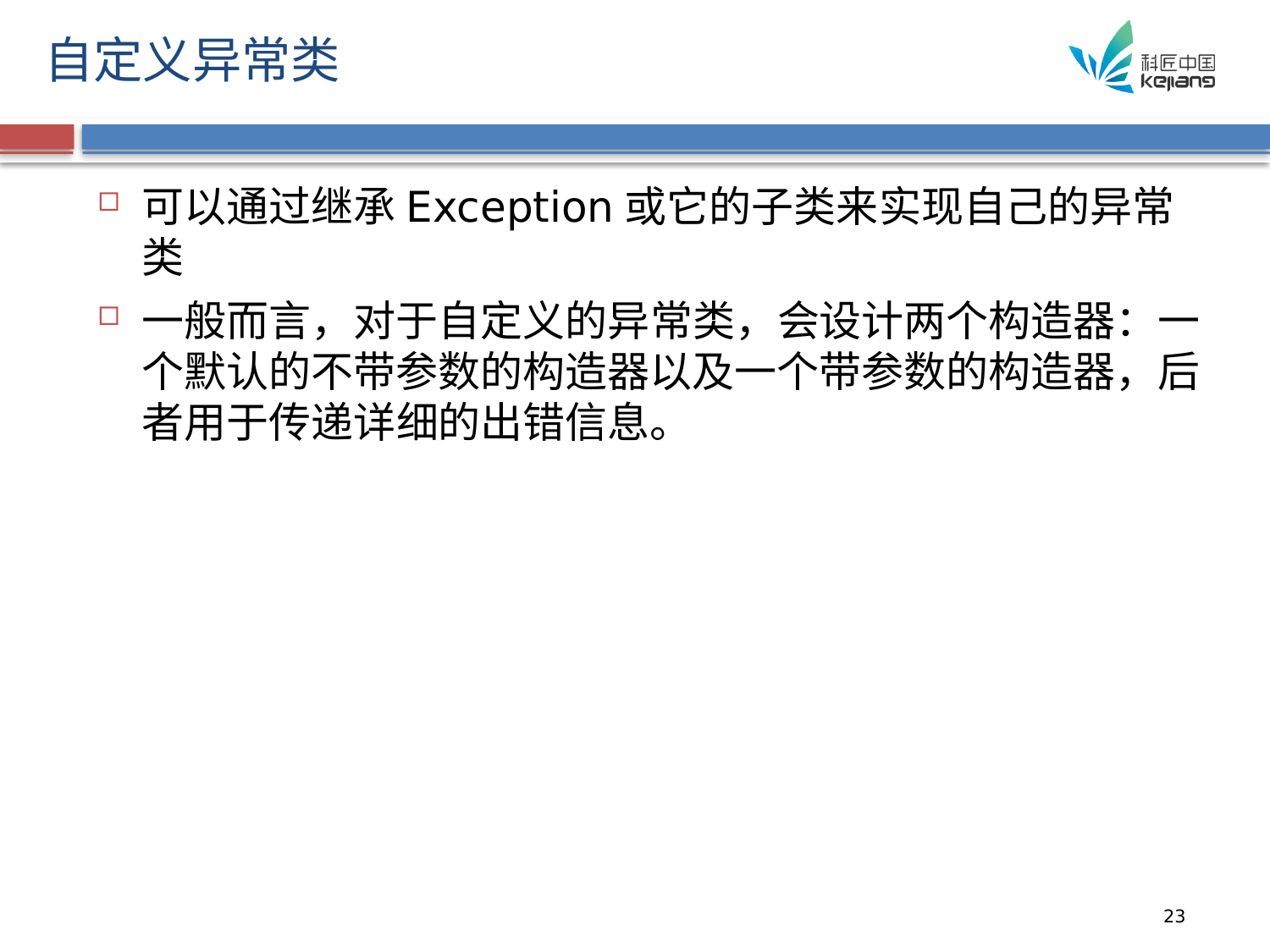

# 自定义异常类
可以通过继承Exception或它的子类来实现自己的异常类
一般而言，对于自定义的异常类，会设计两个构造器：一个默认的不带参数的构造器以及一个带参数的构造器，后者用于传递详细的出错信息。
23